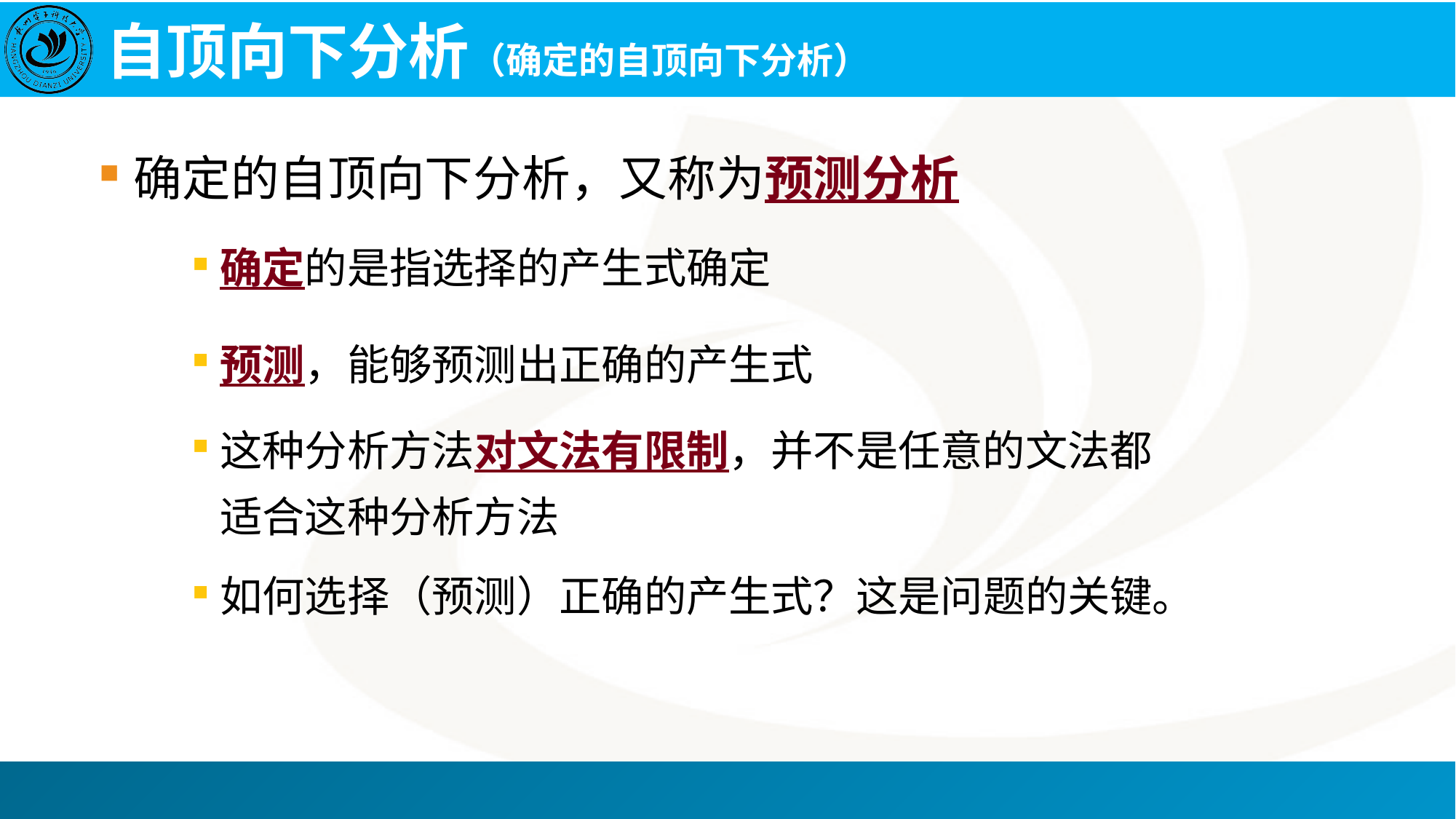

# 自顶向下分析（确定的自顶向下分析）
确定的自顶向下分析，又称为预测分析
确定的是指选择的产生式确定
预测，能够预测出正确的产生式
这种分析方法对文法有限制，并不是任意的文法都适合这种分析方法
如何选择（预测）正确的产生式？这是问题的关键。
11